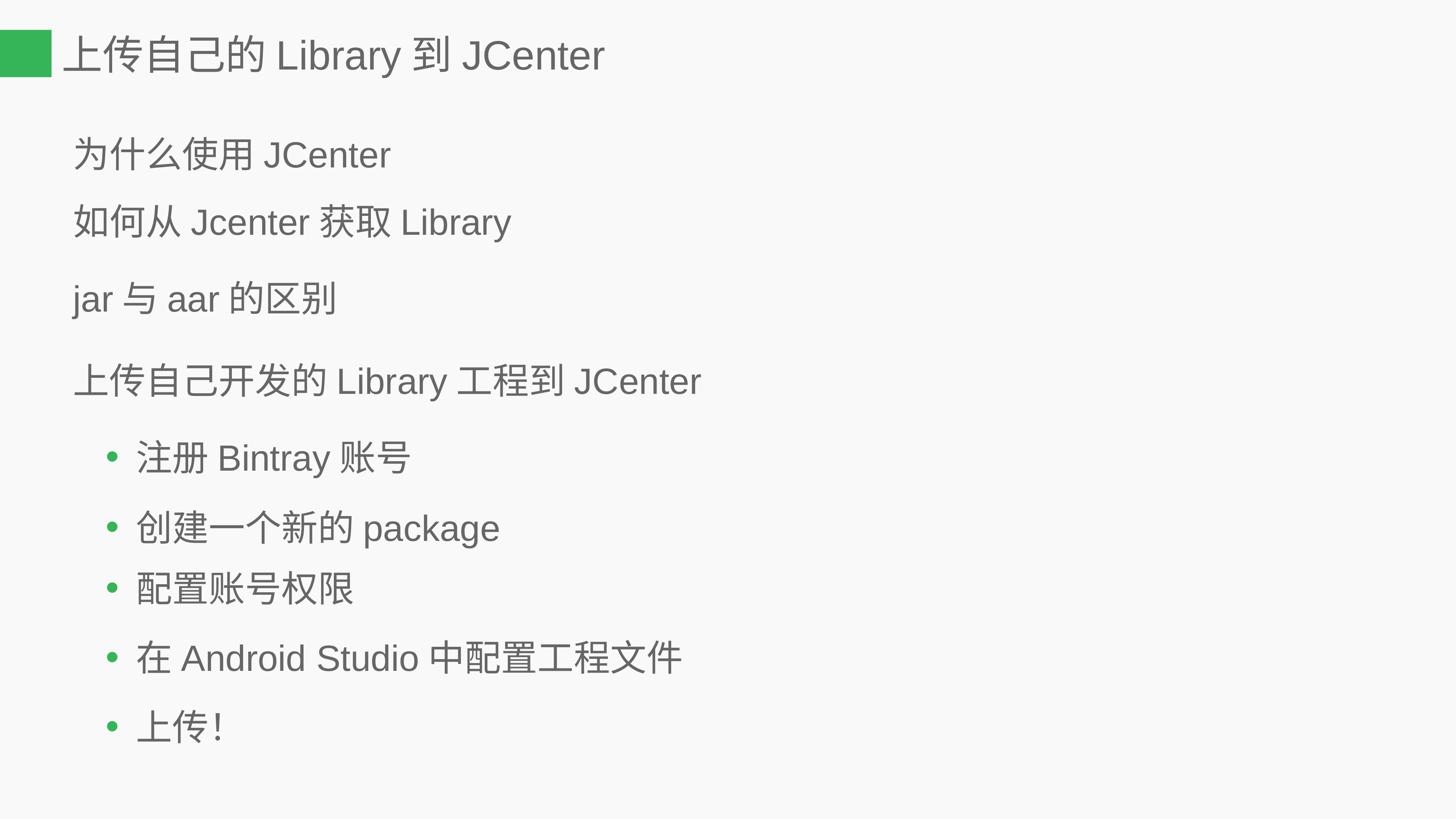

# 上传自己的Library到JCenter
为什么使用JCenter
如何从Jcenter获取Library
jar与aar的区别
上传自己开发的Library工程到JCenter
注册Bintray账号
创建一个新的package
配置账号权限
在Android Studio中配置工程文件
上传！